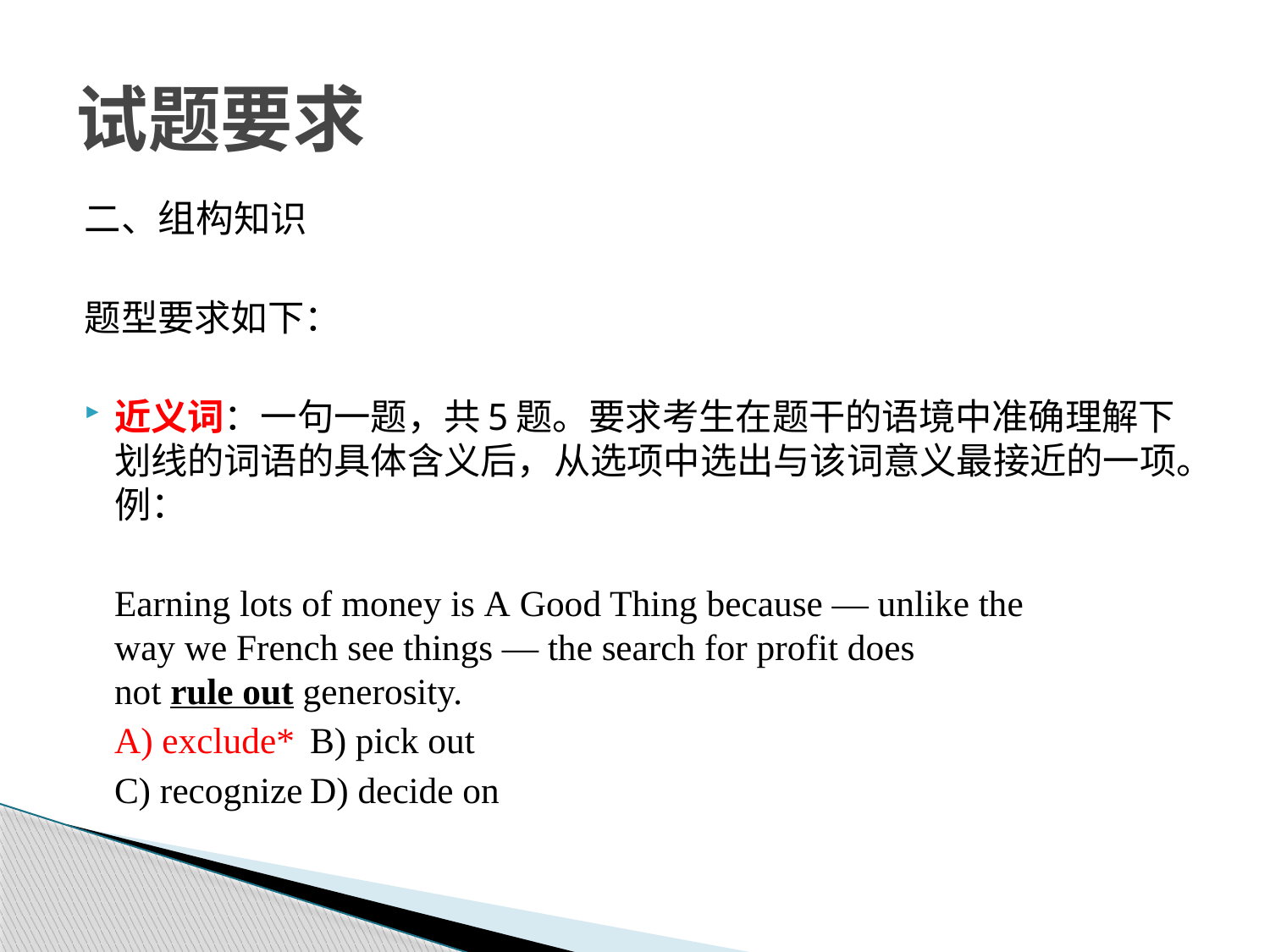

# 试题要求
二、组构知识

题型要求如下：

近义词：一句一题，共5题。要求考生在题干的语境中准确理解下划线的词语的具体含义后，从选项中选出与该词意义最接近的一项。例：

	Earning lots of money is A Good Thing because — unlike the way we French see things — the search for profit does not rule out generosity.
	A) exclude*		B) pick out
	C) recognize		D) decide on